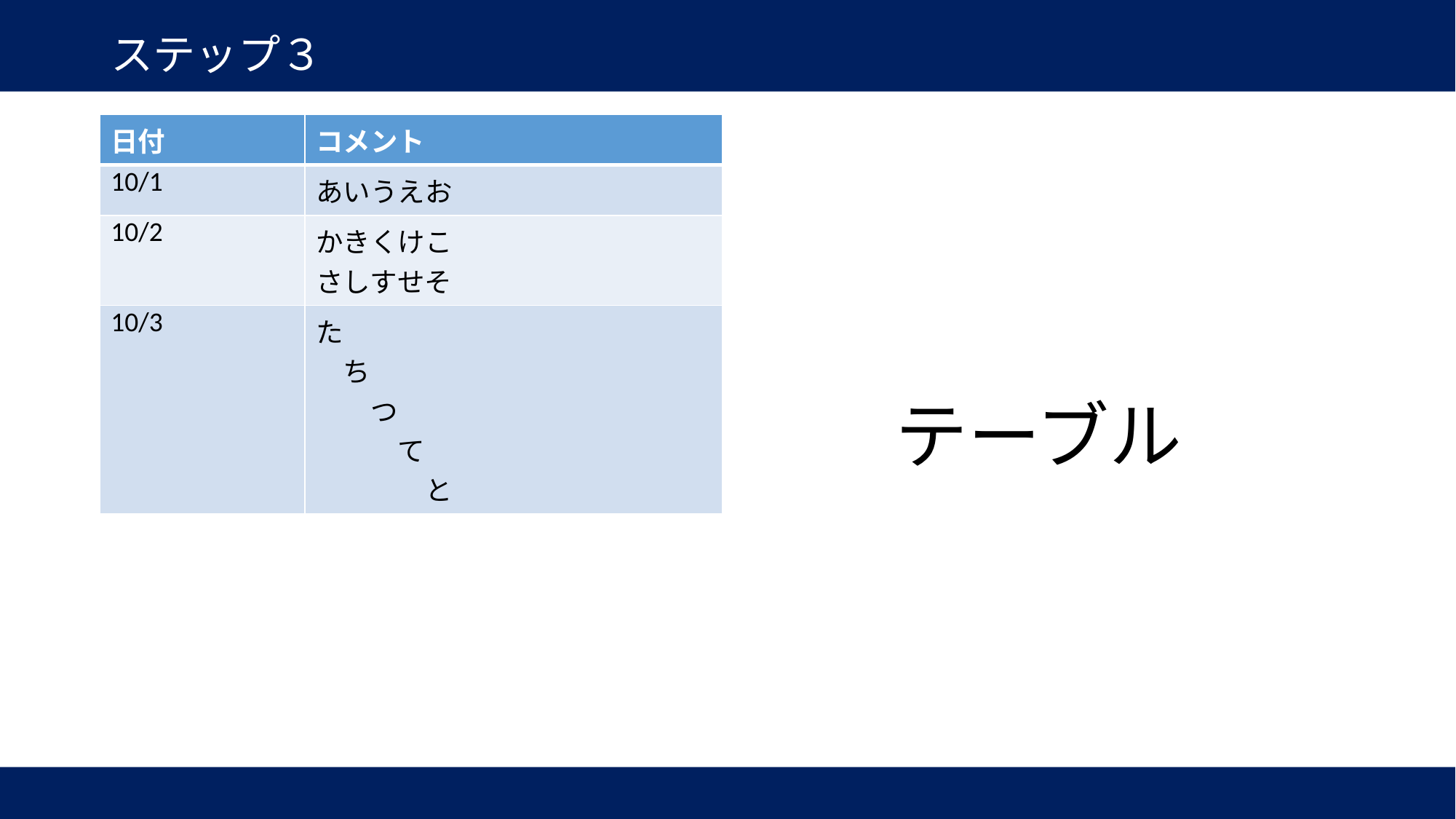

# ステップ３
| 日付 | コメント |
| --- | --- |
| 10/1 | あいうえお |
| 10/2 | かきくけこ さしすせそ |
| 10/3 | た 　ち 　　つ 　　　て 　　　　と |
テーブル